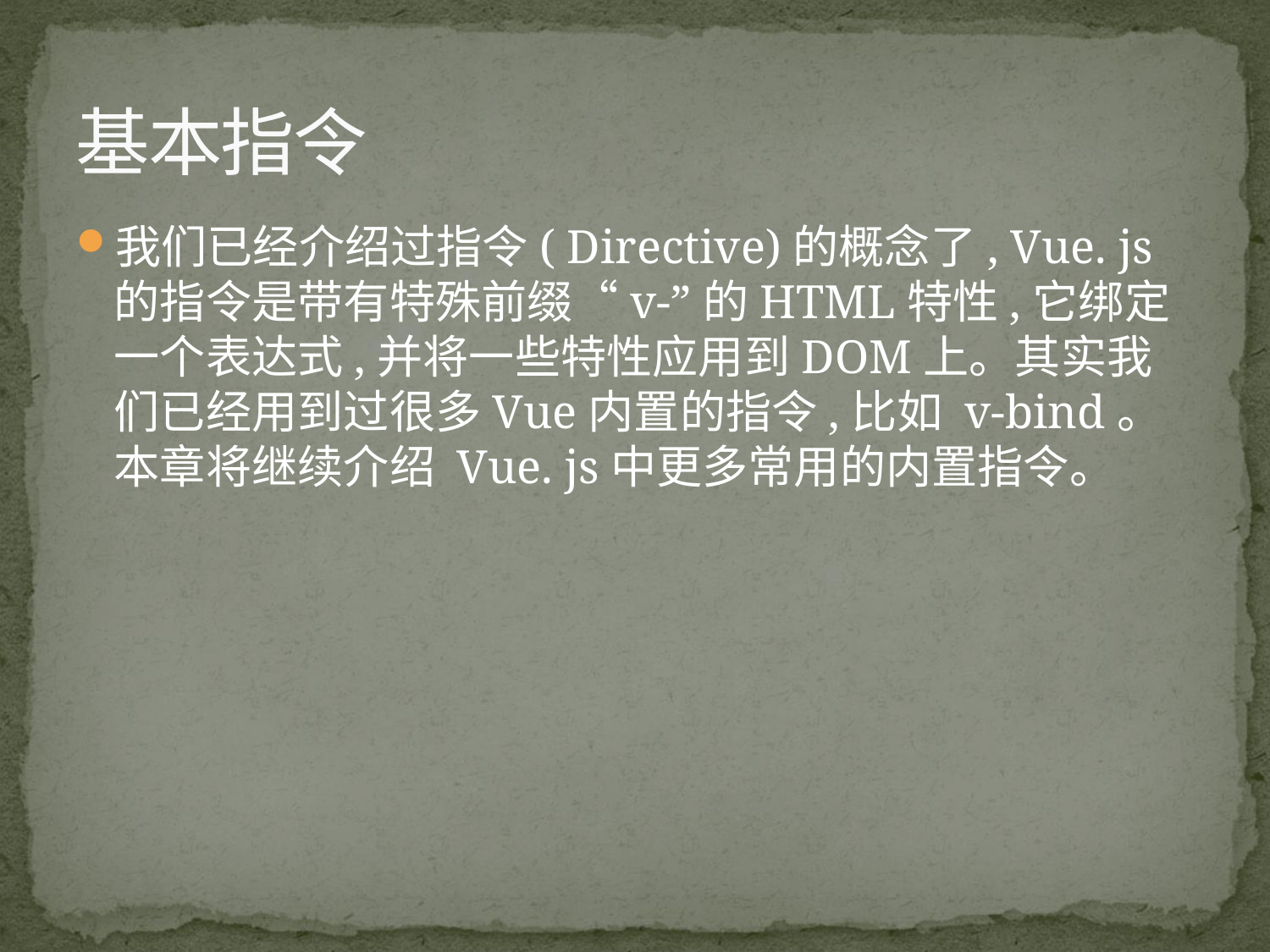

# 基本指令
我们已经介绍过指令( Directive)的概念了, Vue. js的指令是带有特殊前缀“v-”的HTML特性,它绑定一个表达式,并将一些特性应用到DOM上。其实我们已经用到过很多Vue内置的指令,比如 v-bind。本章将继续介绍 Vue. js中更多常用的内置指令。